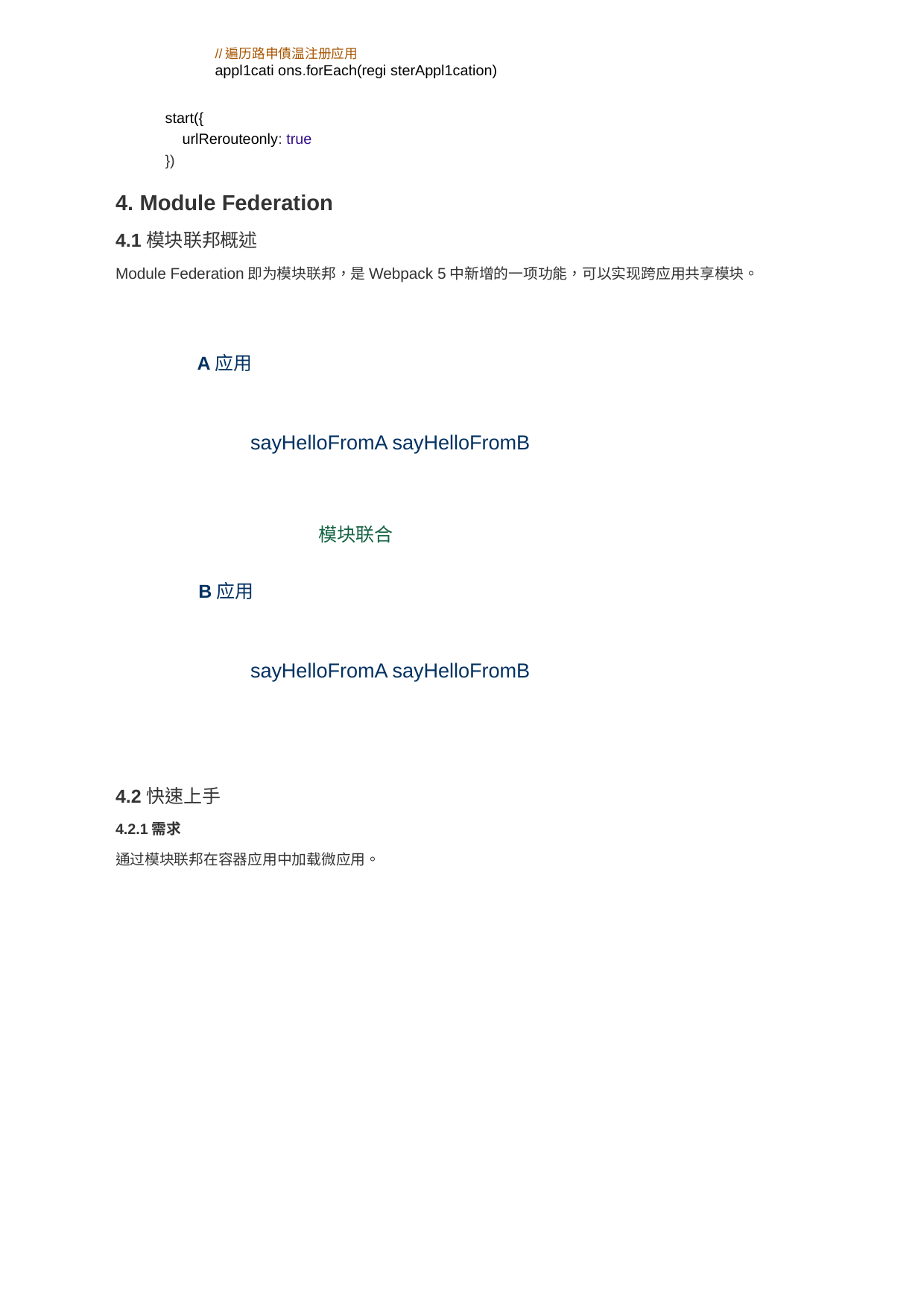

//遍历路申債温注册应用
appl1cati ons.forEach(regi sterAppl1cation)
start({
urlRerouteonly: true
})
4. Module Federation
4.1模块联邦概述
Module Federation即为模块联邦，是Webpack 5中新增的一项功能，可以实现跨应用共享模块。
A应用
sayHelloFromA sayHelloFromB
模块联合
B应用
sayHelloFromA sayHelloFromB
4.2快速上手
4.2.1需求
通过模块联邦在容器应用中加载微应用。